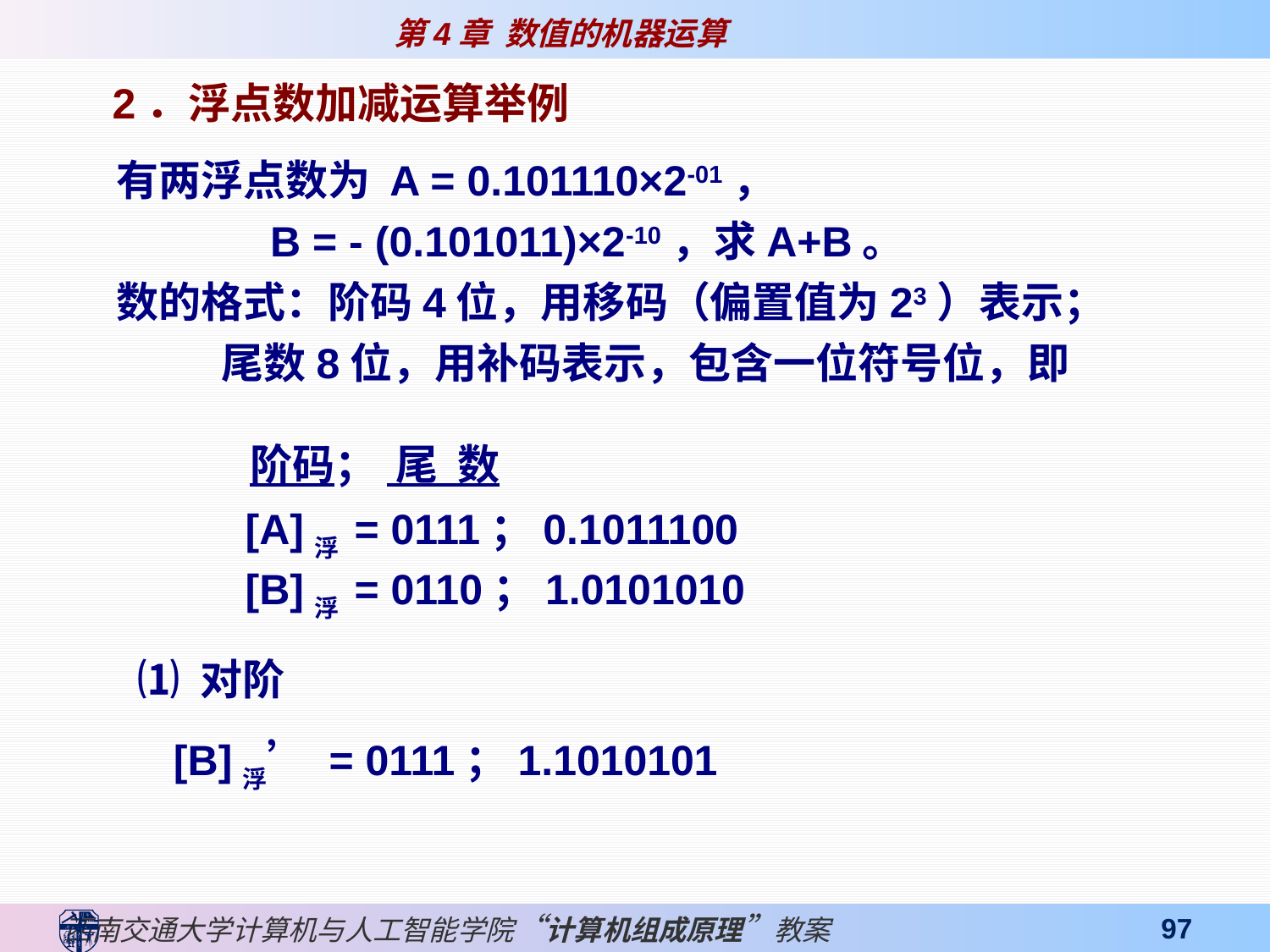

2．浮点数加减运算举例
有两浮点数为 A = 0.101110×2-01，
             B = - (0.101011)×2-10，求A+B。
数的格式：阶码4位，用移码（偏置值为23）表示；
          尾数8位，用补码表示，包含一位符号位，即

             阶码；  尾  数
[A]浮 = 0111；0.1011100
[B]浮 = 0110；1.0101010

⑴ 对阶
   [B]浮’ = 0111；1.1010101